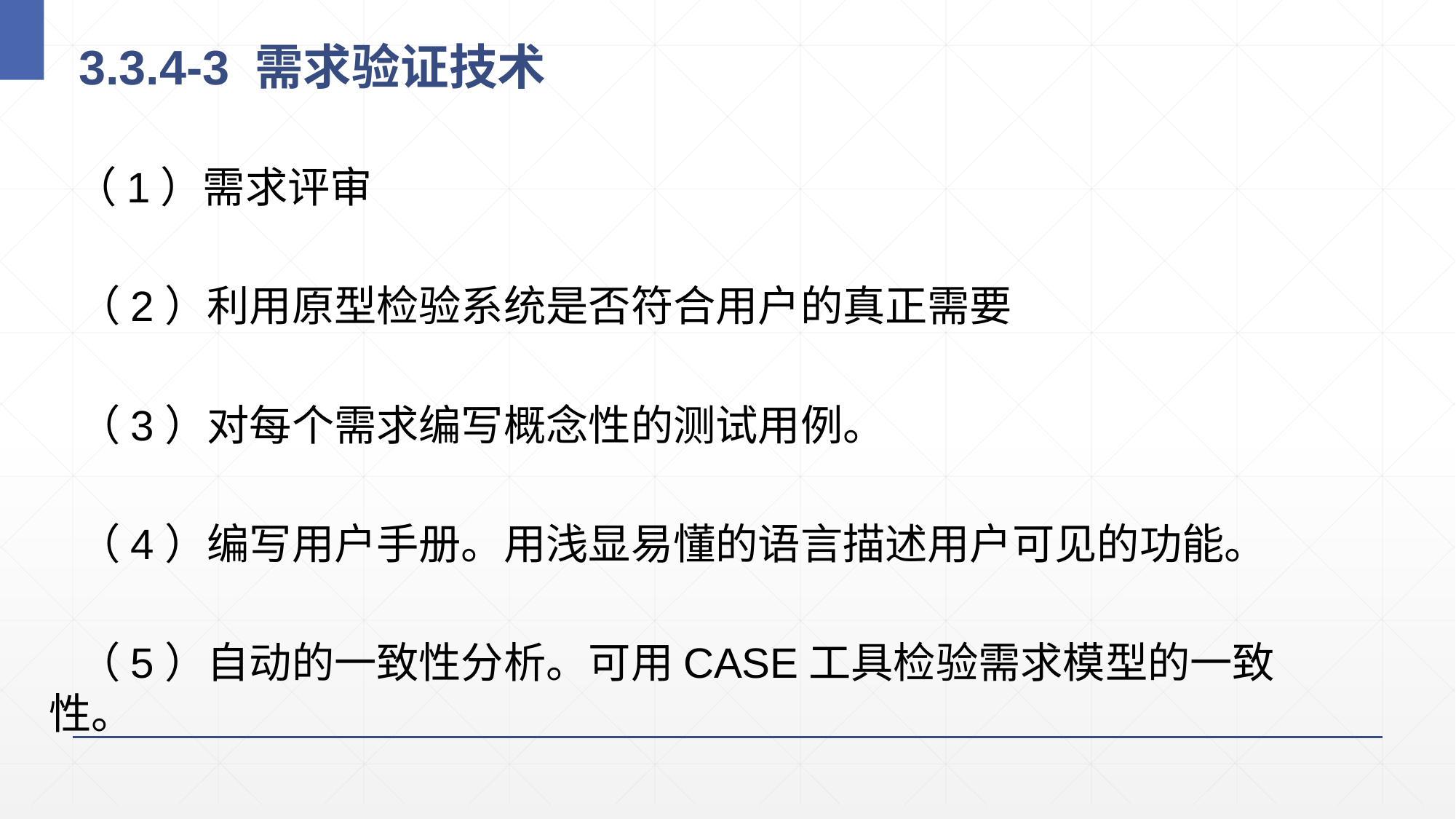

# 3.3.4-3 需求验证技术
  （1）需求评审

  （2）利用原型检验系统是否符合用户的真正需要

  （3）对每个需求编写概念性的测试用例。

  （4）编写用户手册。用浅显易懂的语言描述用户可见的功能。

  （5）自动的一致性分析。可用CASE工具检验需求模型的一致性。